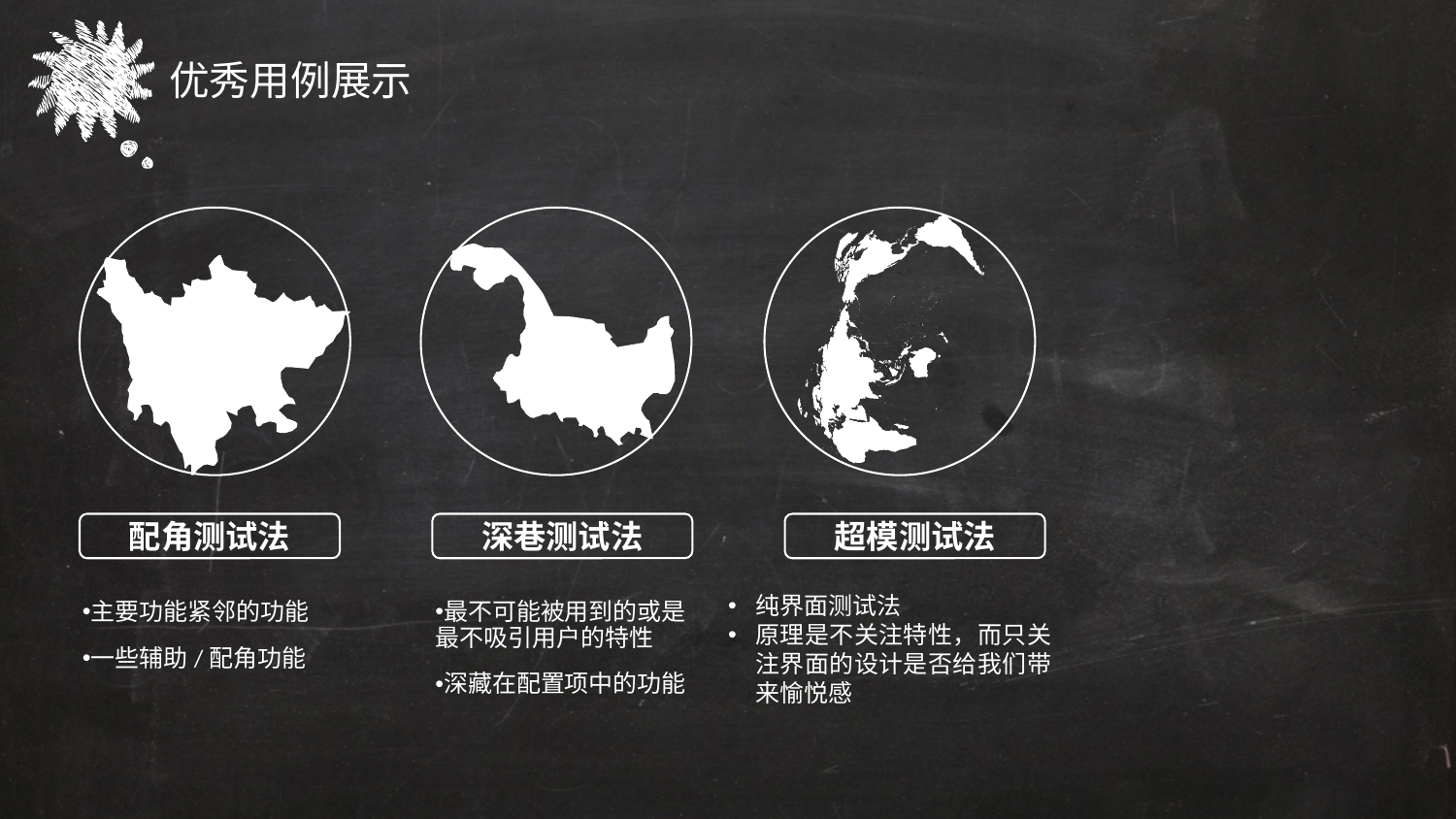

优秀用例展示

配角测试法
深巷测试法
超模测试法
纯界面测试法
原理是不关注特性，而只关注界面的设计是否给我们带来愉悦感
主要功能紧邻的功能
一些辅助/配角功能
最不可能被用到的或是最不吸引用户的特性
深藏在配置项中的功能